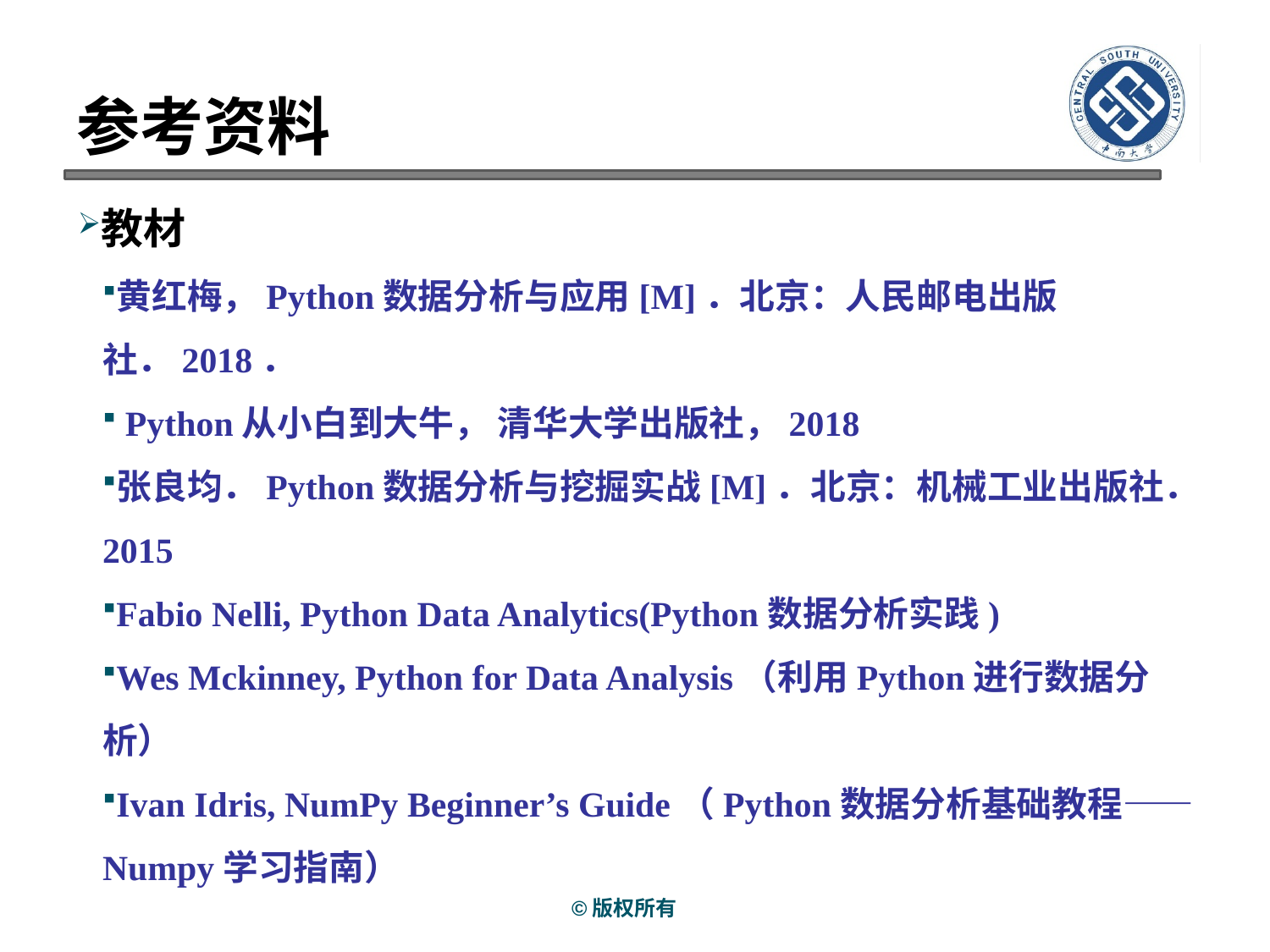

# 参考资料
教材
黄红梅，Python数据分析与应用[M]．北京：人民邮电出版社．2018．
 Python从小白到大牛， 清华大学出版社，2018
张良均．Python数据分析与挖掘实战[M]．北京：机械工业出版社．2015
Fabio Nelli, Python Data Analytics(Python数据分析实践)
Wes Mckinney, Python for Data Analysis（利用Python进行数据分析）
Ivan Idris, NumPy Beginner’s Guide（Python数据分析基础教程——Numpy学习指南）